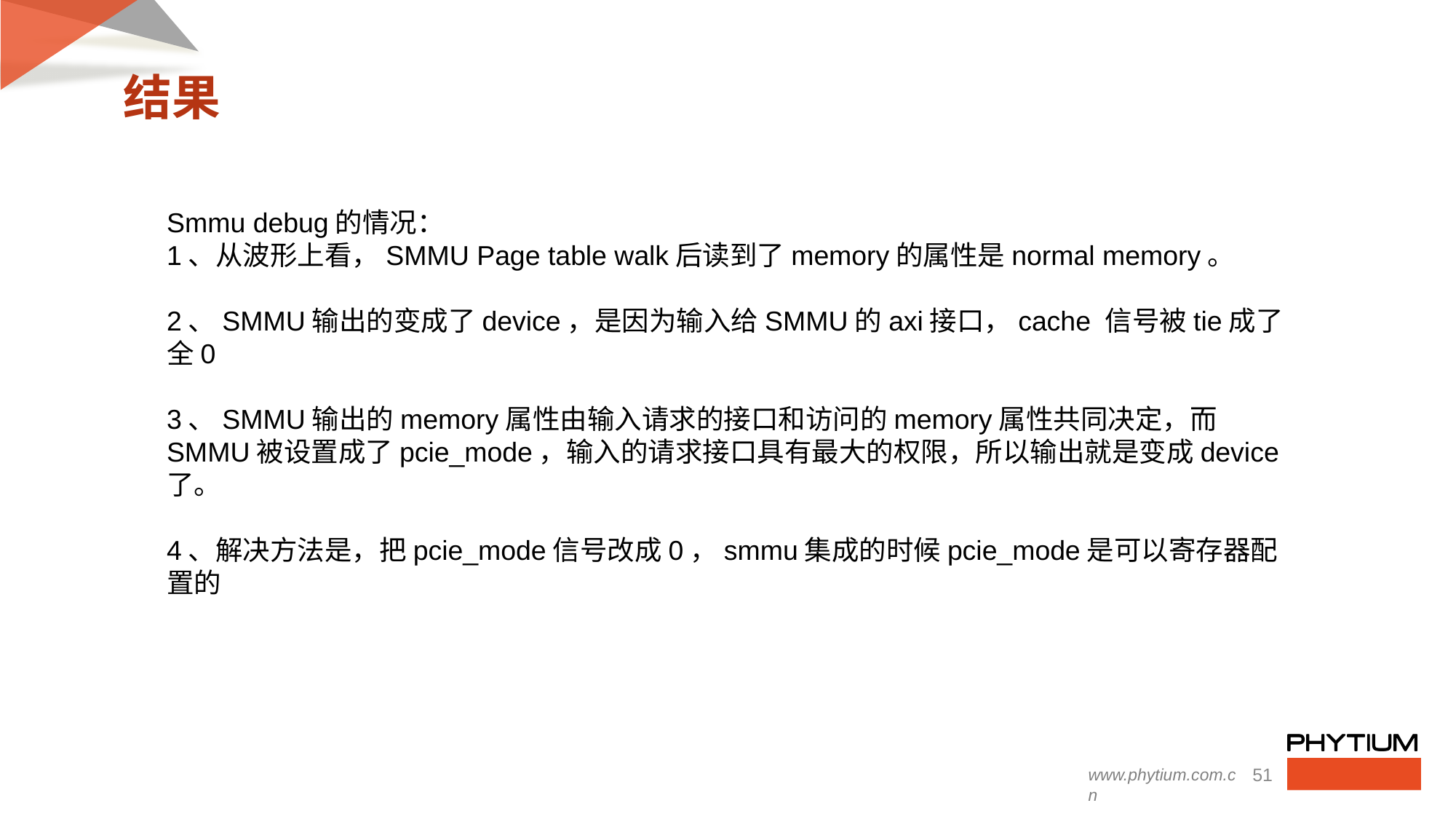

结果
Smmu debug的情况：
1、从波形上看，SMMU Page table walk后读到了memory的属性是normal memory。

2、SMMU输出的变成了device，是因为输入给SMMU的axi接口，cache 信号被tie成了全0

3、SMMU输出的memory属性由输入请求的接口和访问的memory属性共同决定，而SMMU被设置成了pcie_mode，输入的请求接口具有最大的权限，所以输出就是变成device了。

4、解决方法是，把pcie_mode信号改成0，smmu集成的时候pcie_mode是可以寄存器配置的
51